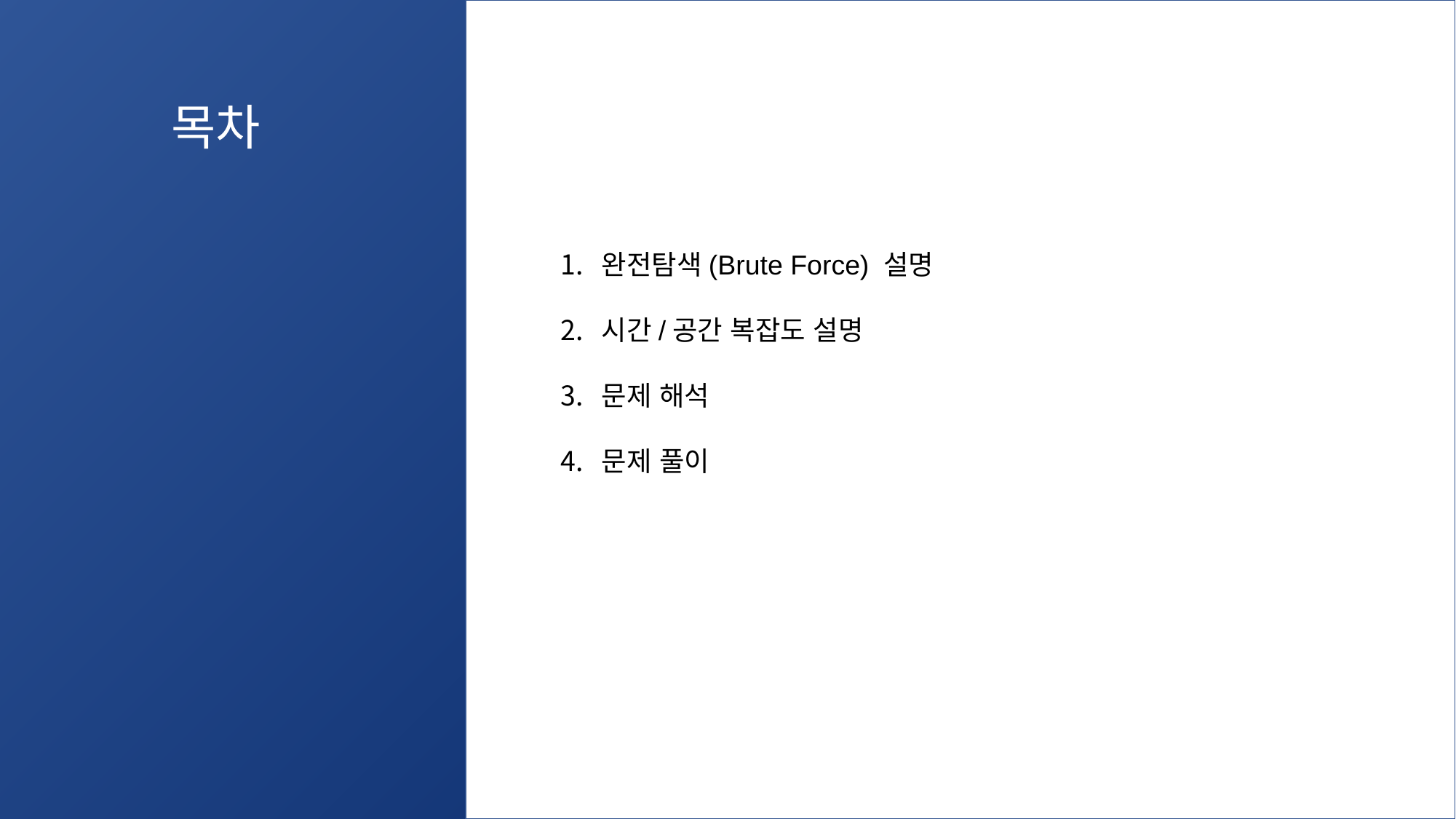

목차
완전탐색(Brute Force) 설명

시간/공간 복잡도 설명

문제 해석

문제 풀이